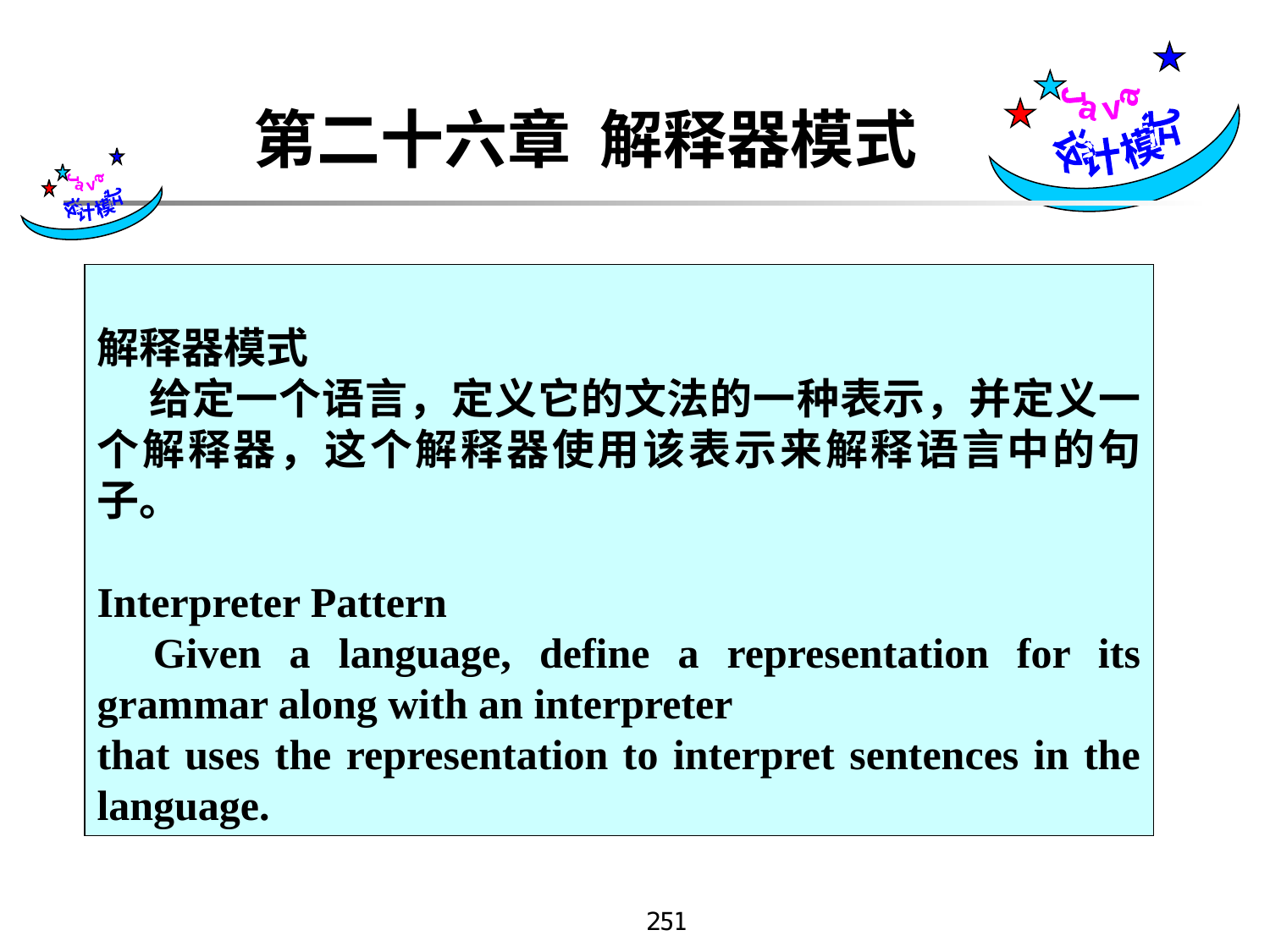

Java
设计模式

# 第二十六章  解释器模式

  Java
设计模式

解释器模式
    给定一个语言，定义它的文法的一种表示，并定义一个解释器，这个解释器使用该表示来解释语言中的句子。

Interpreter Pattern
  Given a language, define a representation for its grammar along with an interpreter
that uses the representation to interpret sentences in the language.

251